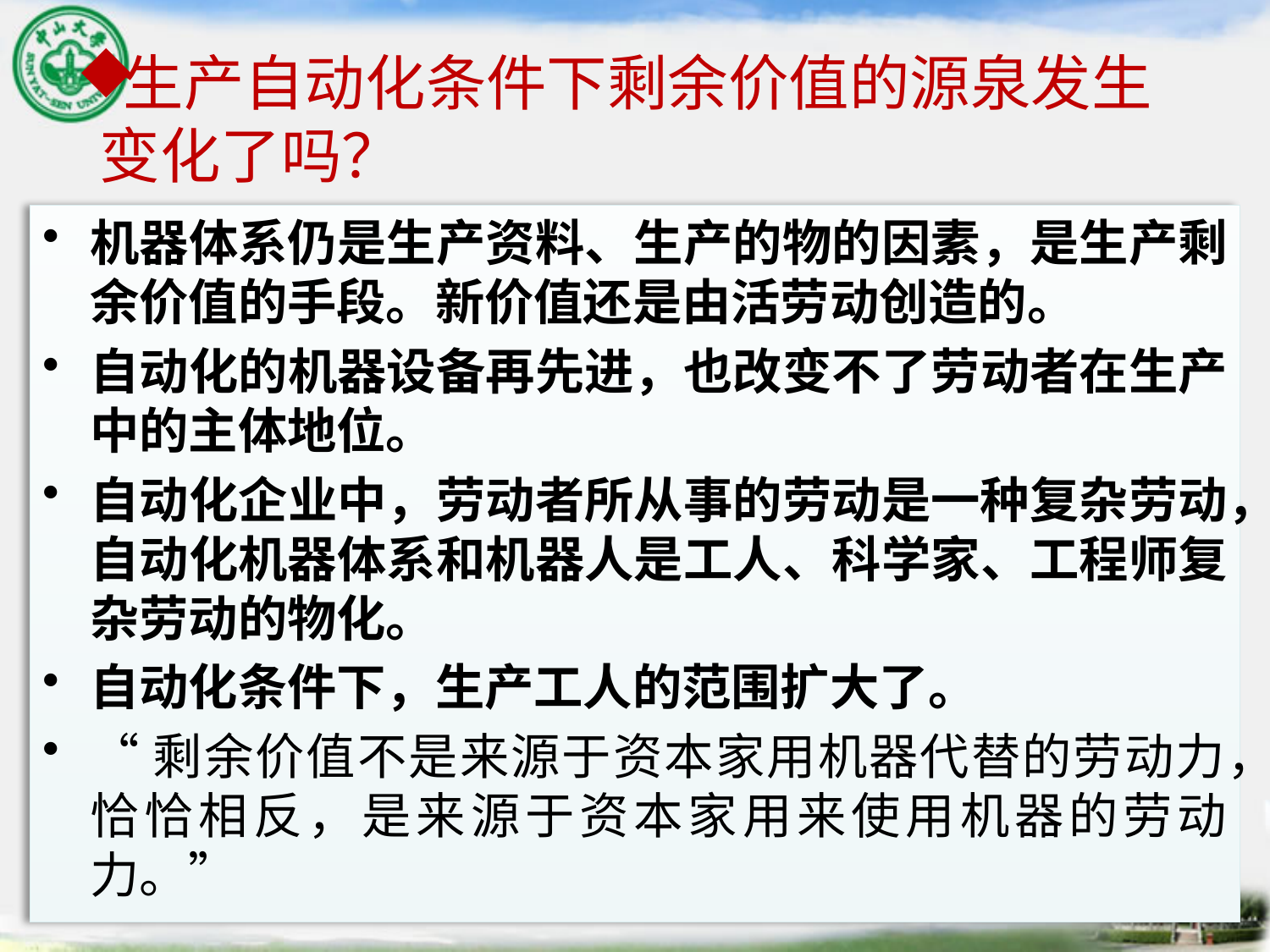

# 生产自动化条件下剩余价值的源泉发生变化了吗？
机器体系仍是生产资料、生产的物的因素，是生产剩余价值的手段。新价值还是由活劳动创造的。
自动化的机器设备再先进，也改变不了劳动者在生产中的主体地位。
自动化企业中，劳动者所从事的劳动是一种复杂劳动，自动化机器体系和机器人是工人、科学家、工程师复杂劳动的物化。
自动化条件下，生产工人的范围扩大了。
“剩余价值不是来源于资本家用机器代替的劳动力，恰恰相反，是来源于资本家用来使用机器的劳动力。”